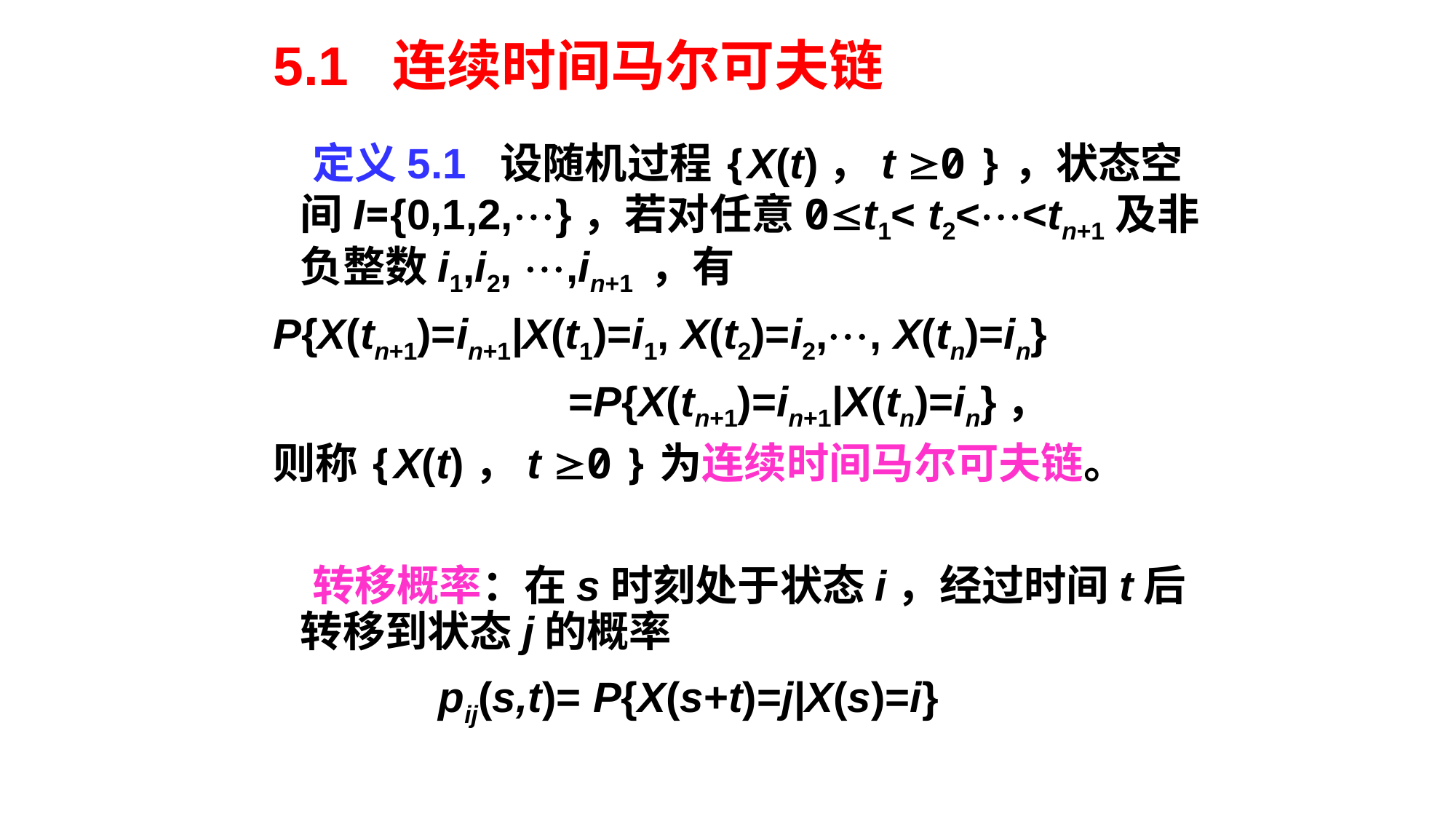

# 5.1  连续时间马尔可夫链
   定义5.1  设随机过程{X(t)，t ≥0 }，状态空间I={0,1,2,…}，若对任意0≤t1< t2<…<tn+1及非负整数i1,i2, …,in+1 ，有
P{X(tn+1)=in+1|X(t1)=i1, X(t2)=i2,…, X(tn)=in}
                         =P{X(tn+1)=in+1|X(tn)=in}，
则称{X(t)，t ≥0 }为连续时间马尔可夫链。

   转移概率：在s时刻处于状态i，经过时间t后转移到状态j的概率
              pij(s,t)= P{X(s+t)=j|X(s)=i}